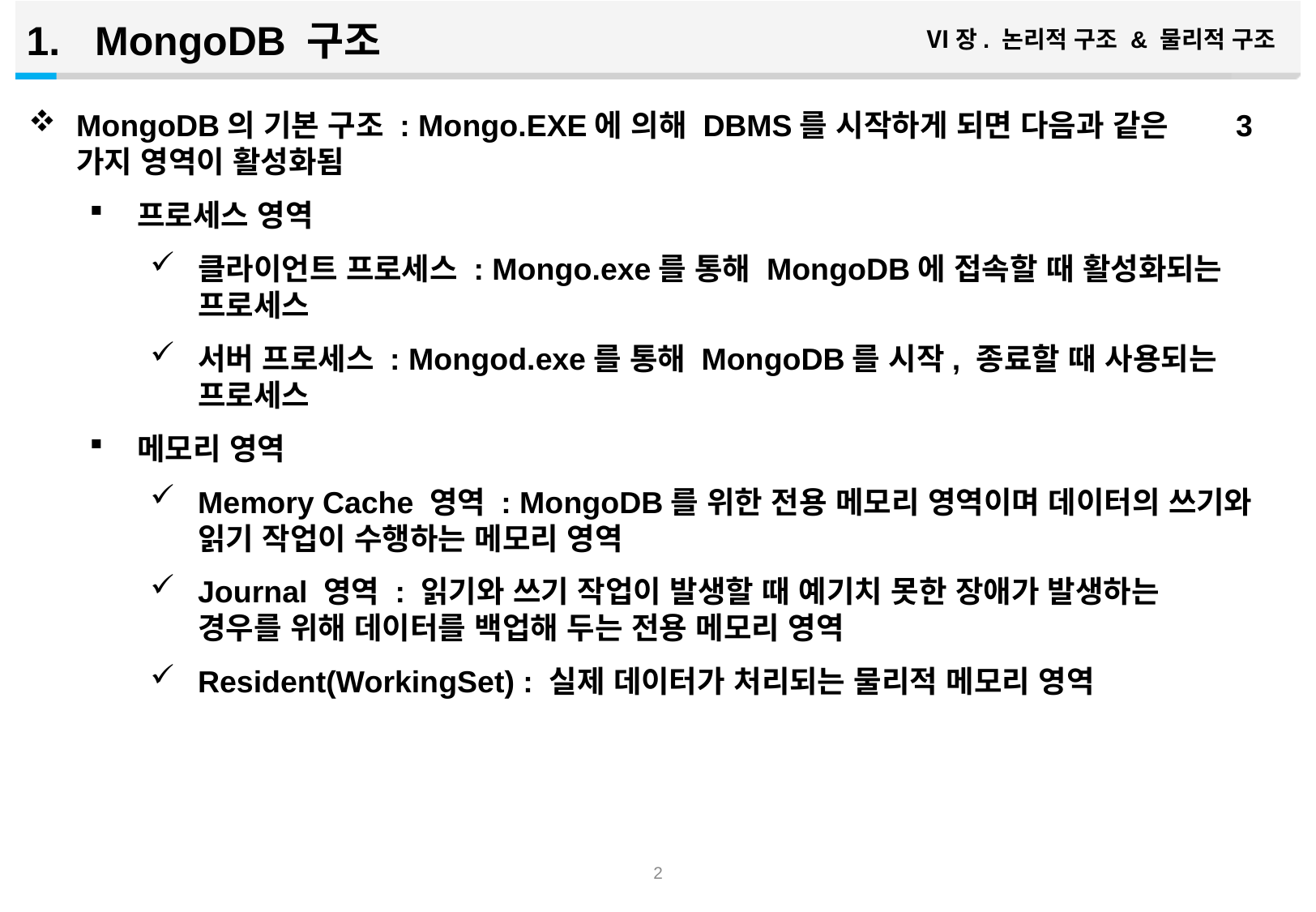

MongoDB 구조
Ⅵ장. 논리적 구조 & 물리적 구조
MongoDB의 기본 구조 : Mongo.EXE에 의해 DBMS를 시작하게 되면 다음과 같은       3가지 영역이 활성화됨
프로세스 영역
클라이언트 프로세스 : Mongo.exe를 통해 MongoDB에 접속할 때 활성화되는 프로세스
서버 프로세스 : Mongod.exe를 통해 MongoDB를 시작, 종료할 때 사용되는 프로세스
메모리 영역
Memory Cache 영역 : MongoDB를 위한 전용 메모리 영역이며 데이터의 쓰기와 읽기 작업이 수행하는 메모리 영역
Journal 영역 : 읽기와 쓰기 작업이 발생할 때 예기치 못한 장애가 발생하는      경우를 위해 데이터를 백업해 두는 전용 메모리 영역
Resident(WorkingSet) : 실제 데이터가 처리되는 물리적 메모리 영역

2